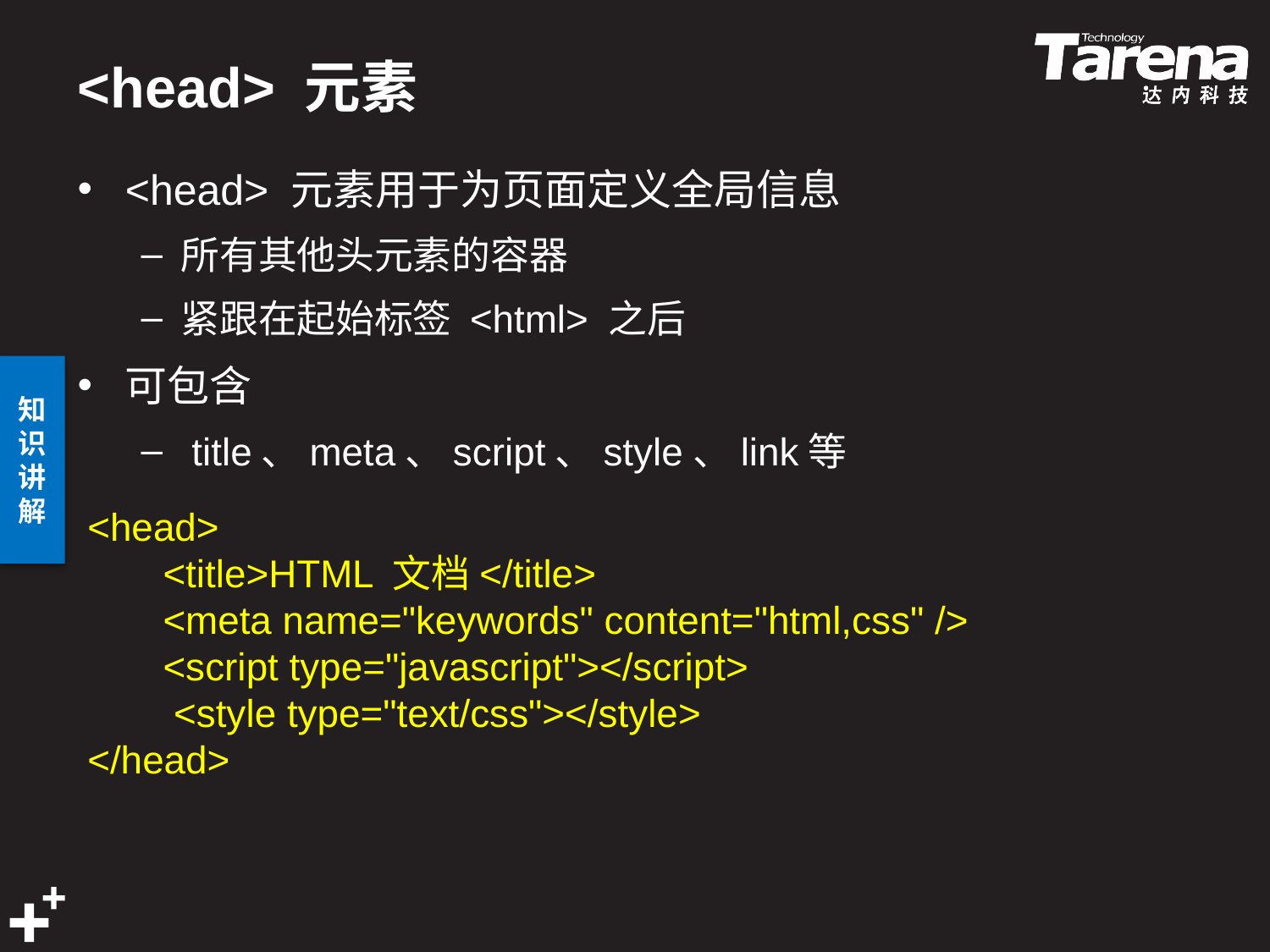

# <head> 元素
<head> 元素用于为页面定义全局信息
所有其他头元素的容器
紧跟在起始标签 <html> 之后
可包含
 title、meta、script、style、link等
<head>
       <title>HTML 文档</title>
       <meta name="keywords" content="html,css" />
       <script type="javascript"></script>
        <style type="text/css"></style>
</head>